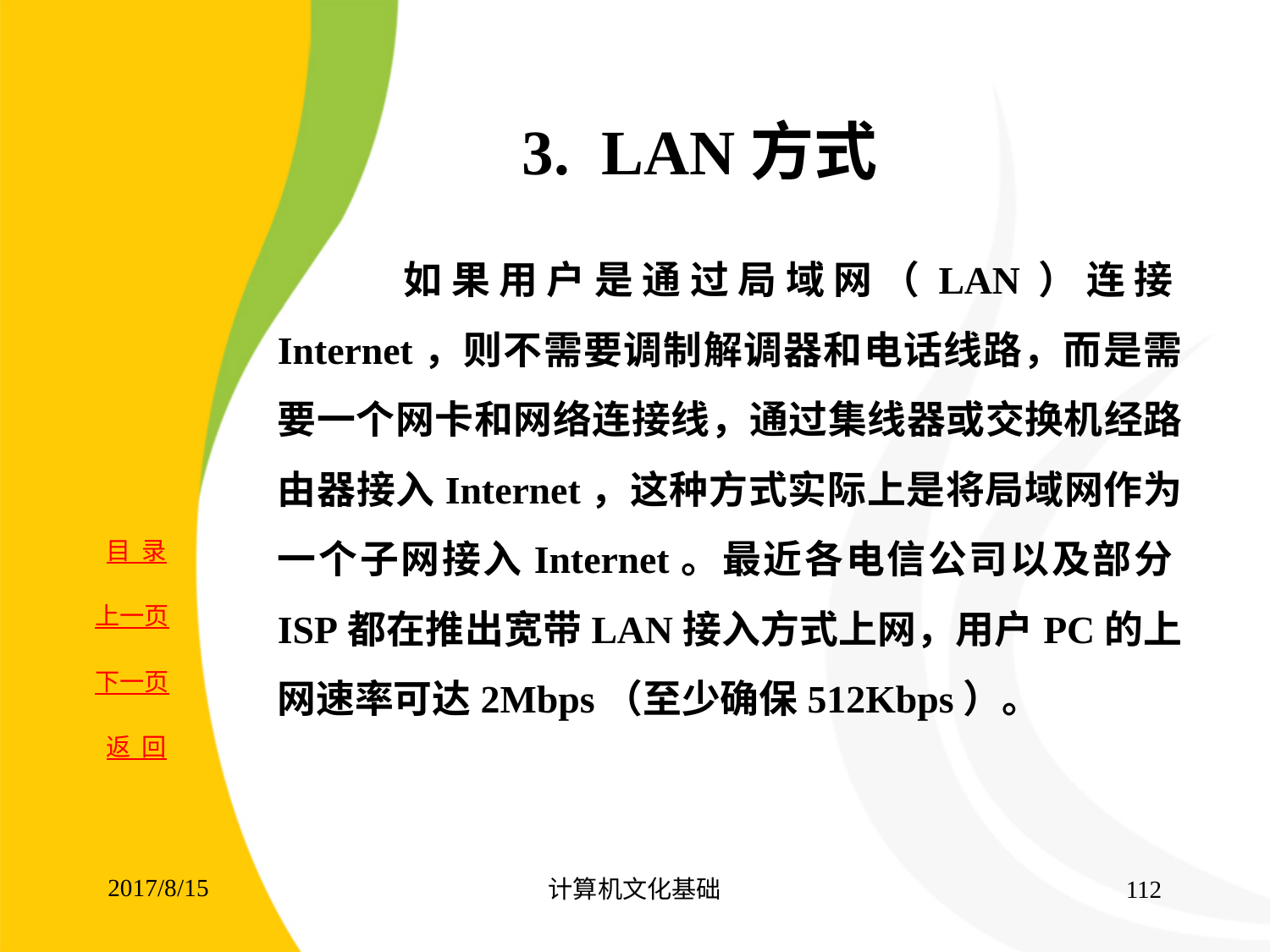

# 3.  LAN方式
   如果用户是通过局域网（LAN）连接Internet，则不需要调制解调器和电话线路，而是需要一个网卡和网络连接线，通过集线器或交换机经路由器接入Internet，这种方式实际上是将局域网作为一个子网接入Internet。最近各电信公司以及部分ISP都在推出宽带LAN接入方式上网，用户PC的上网速率可达2Mbps（至少确保512Kbps）。
2017/8/15
计算机文化基础
112